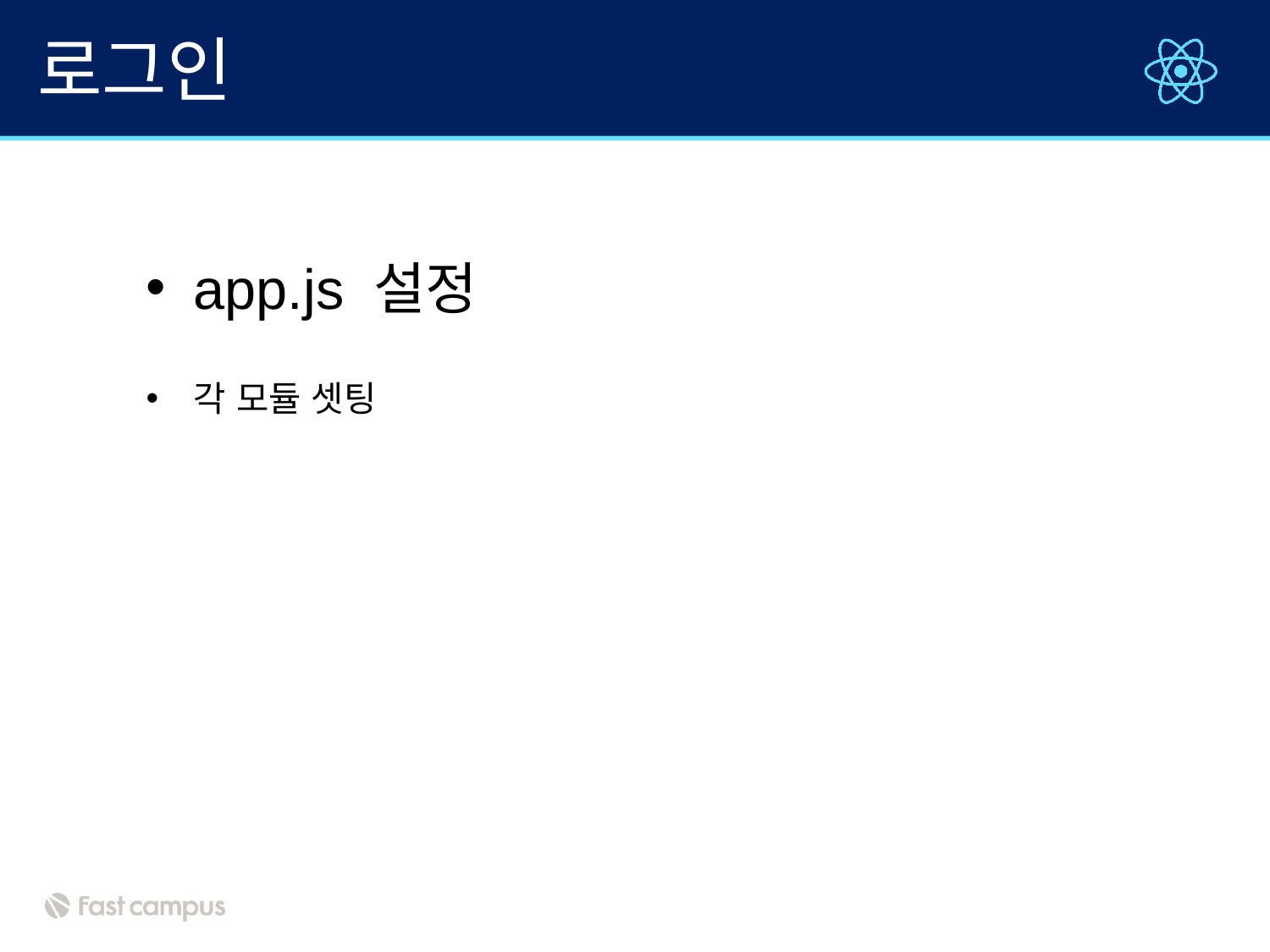

# 로그인
app.js 설정

각 모듈 셋팅